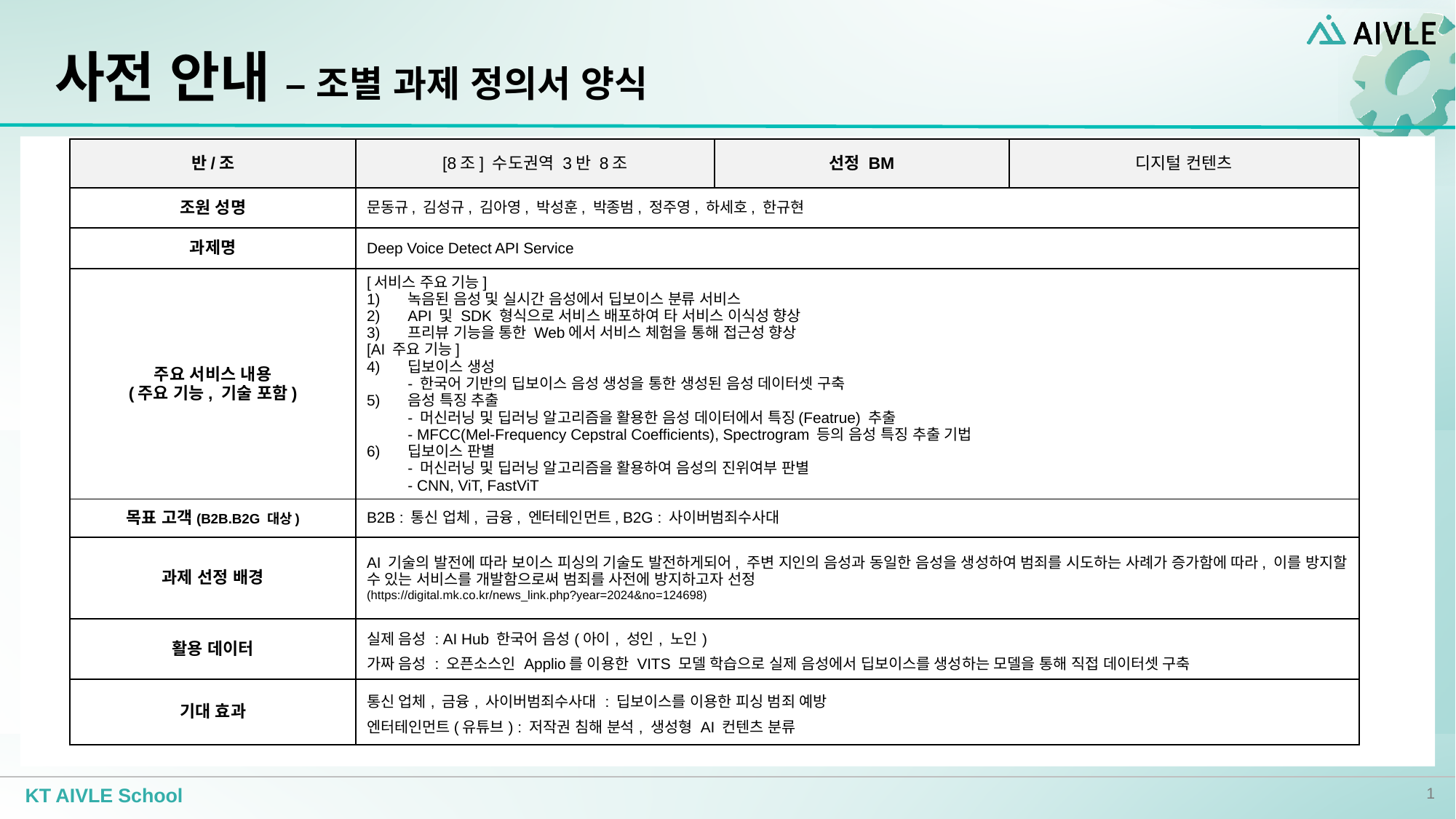

# 사전 안내 – 조별 과제 정의서 양식
| 반/조 | [8조] 수도권역 3반 8조 | 선정 BM | 디지털 컨텐츠 |
| --- | --- | --- | --- |
| 조원 성명 | 문동규, 김성규, 김아영, 박성훈, 박종범, 정주영, 하세호, 한규현 |  |  |
| 과제명 | Deep Voice Detect API Service |  |  |
| 주요 서비스 내용 (주요 기능, 기술 포함) | [서비스 주요 기능] 녹음된 음성 및 실시간 음성에서 딥보이스 분류 서비스 API 및 SDK 형식으로 서비스 배포하여 타 서비스 이식성 향상 프리뷰 기능을 통한 Web에서 서비스 체험을 통해 접근성 향상 [AI 주요 기능] 딥보이스 생성 - 한국어 기반의 딥보이스 음성 생성을 통한 생성된 음성 데이터셋 구축 음성 특징 추출 - 머신러닝 및 딥러닝 알고리즘을 활용한 음성 데이터에서 특징(Featrue) 추출 - MFCC(Mel-Frequency Cepstral Coefficients), Spectrogram 등의 음성 특징 추출 기법 딥보이스 판별 - 머신러닝 및 딥러닝 알고리즘을 활용하여 음성의 진위여부 판별 - CNN, ViT, FastViT |  |  |
| 목표 고객(B2B.B2G 대상) | B2B : 통신 업체, 금융, 엔터테인먼트, B2G : 사이버범죄수사대 |  |  |
| 과제 선정 배경 | AI 기술의 발전에 따라 보이스 피싱의 기술도 발전하게되어, 주변 지인의 음성과 동일한 음성을 생성하여 범죄를 시도하는 사례가 증가함에 따라, 이를 방지할 수 있는 서비스를 개발함으로써 범죄를 사전에 방지하고자 선정 (https://digital.mk.co.kr/news\_link.php?year=2024&no=124698) |  |  |
| 활용 데이터 | 실제 음성 : AI Hub 한국어 음성(아이, 성인, 노인) 가짜 음성 : 오픈소스인 Applio를 이용한 VITS 모델 학습으로 실제 음성에서 딥보이스를 생성하는 모델을 통해 직접 데이터셋 구축 |  |  |
| 기대 효과 | 통신 업체, 금융, 사이버범죄수사대 : 딥보이스를 이용한 피싱 범죄 예방 엔터테인먼트(유튜브) : 저작권 침해 분석, 생성형 AI 컨텐츠 분류 |  |  |